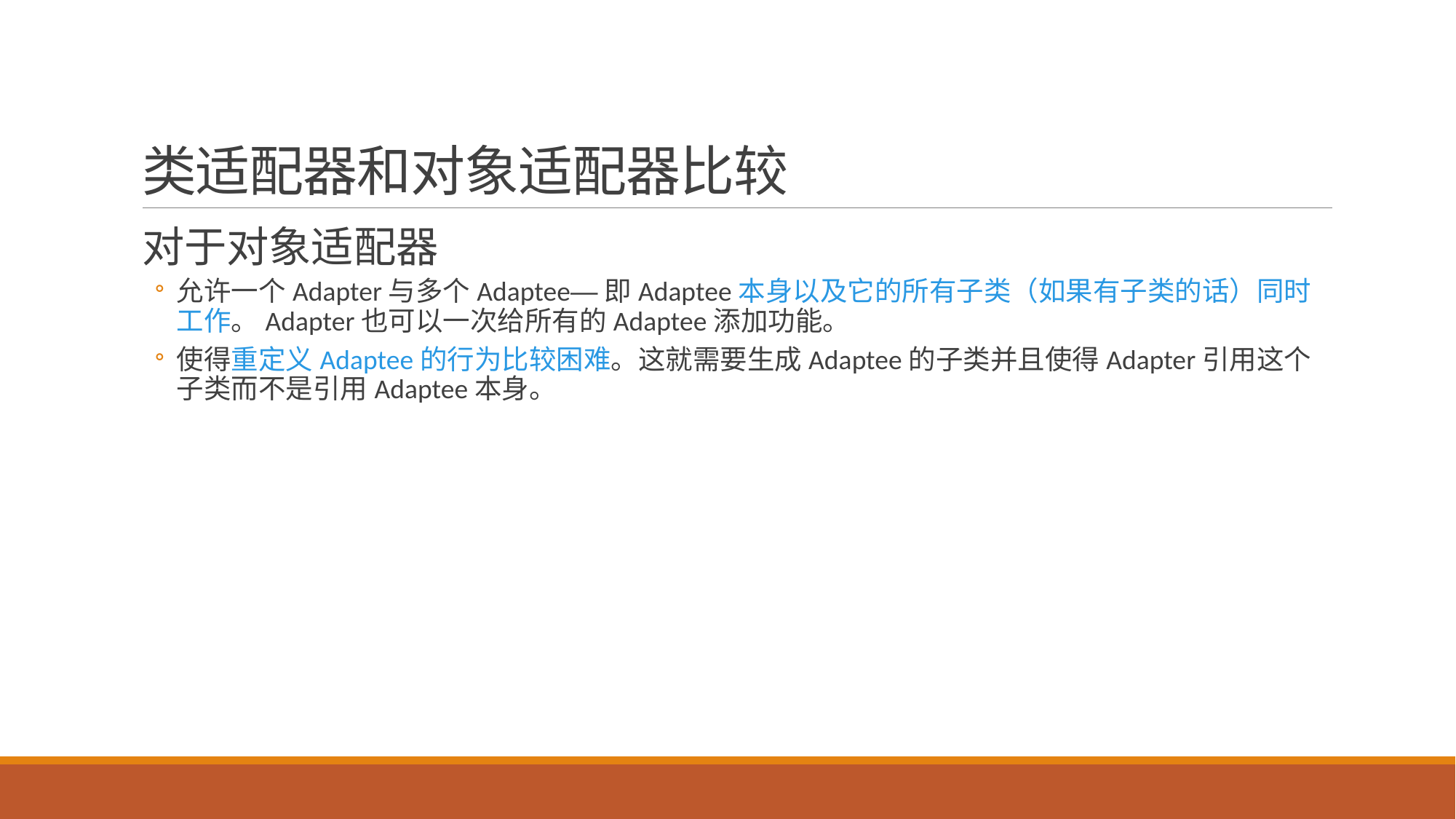

# 类适配器和对象适配器比较
对于对象适配器
允许一个Adapter与多个Adaptee—即Adaptee本身以及它的所有子类（如果有子类的话）同时工作。Adapter也可以一次给所有的Adaptee添加功能。
使得重定义Adaptee的行为比较困难。这就需要生成Adaptee的子类并且使得Adapter引用这个子类而不是引用Adaptee本身。